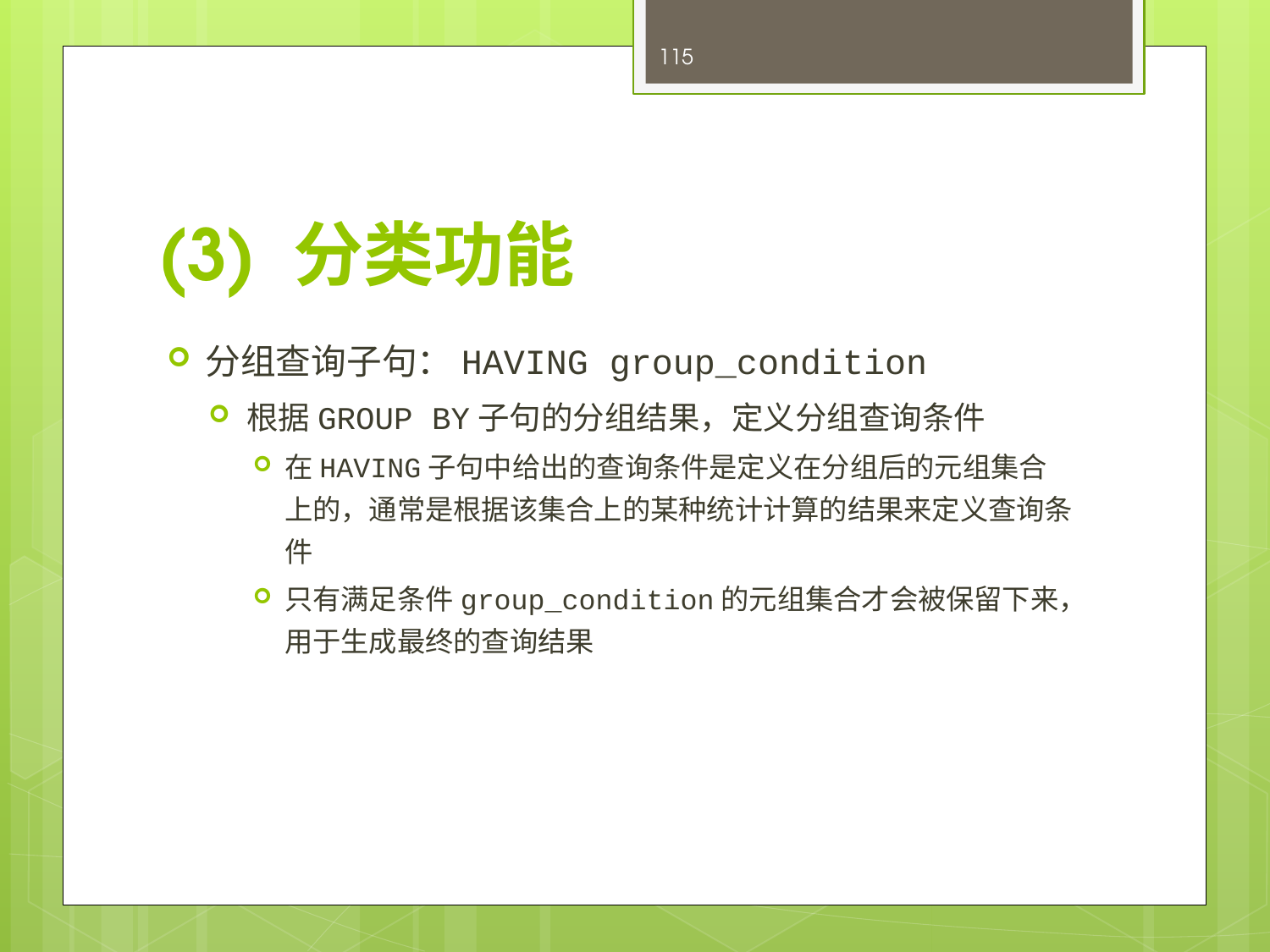

115
# (3) 分类功能
分组查询子句：HAVING group_condition
根据GROUP BY子句的分组结果，定义分组查询条件
在HAVING子句中给出的查询条件是定义在分组后的元组集合上的，通常是根据该集合上的某种统计计算的结果来定义查询条件
只有满足条件group_condition的元组集合才会被保留下来，用于生成最终的查询结果